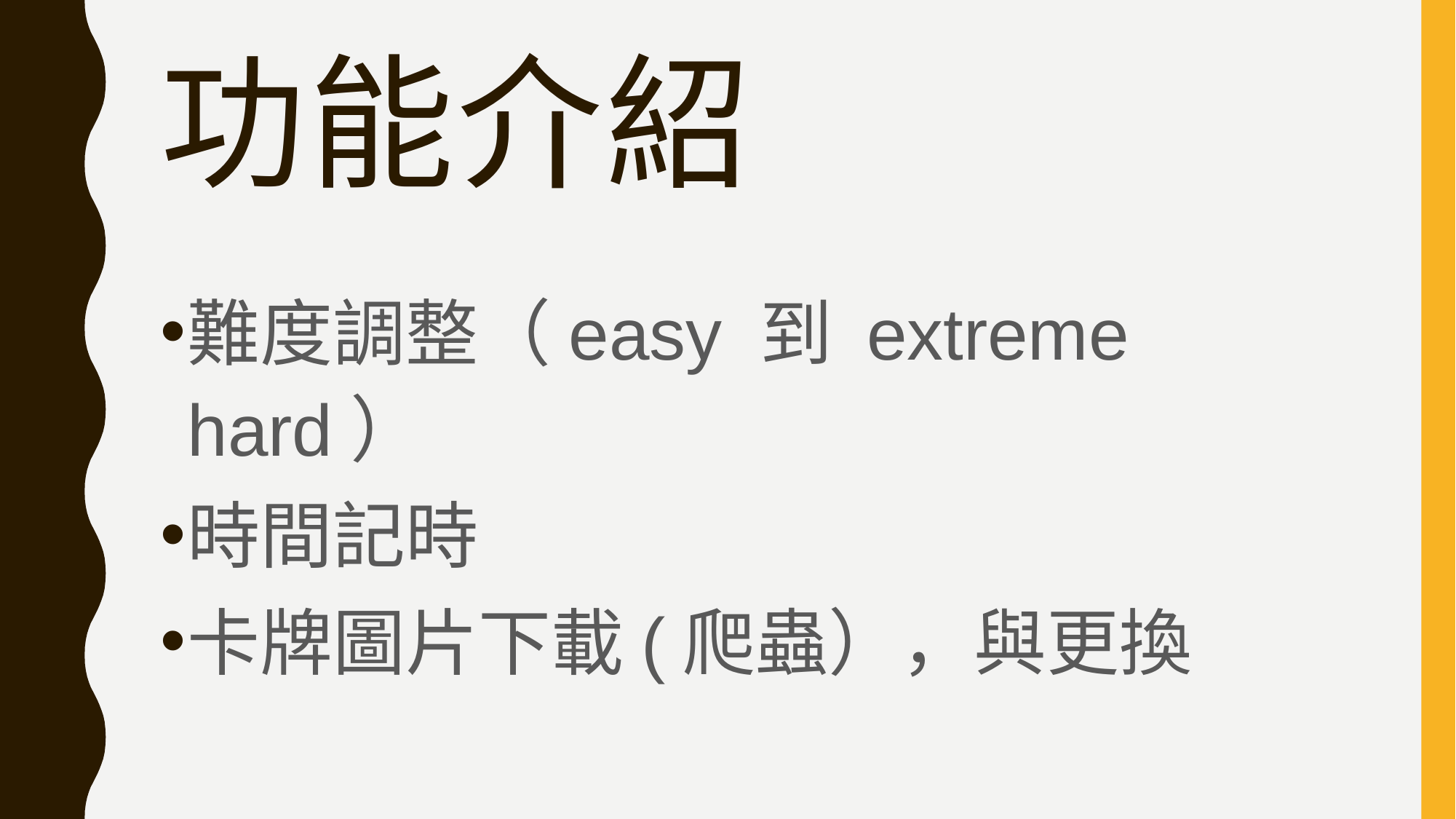

# 功能介紹
難度調整（easy 到 extreme hard）
時間記時
卡牌圖片下載(爬蟲），與更換